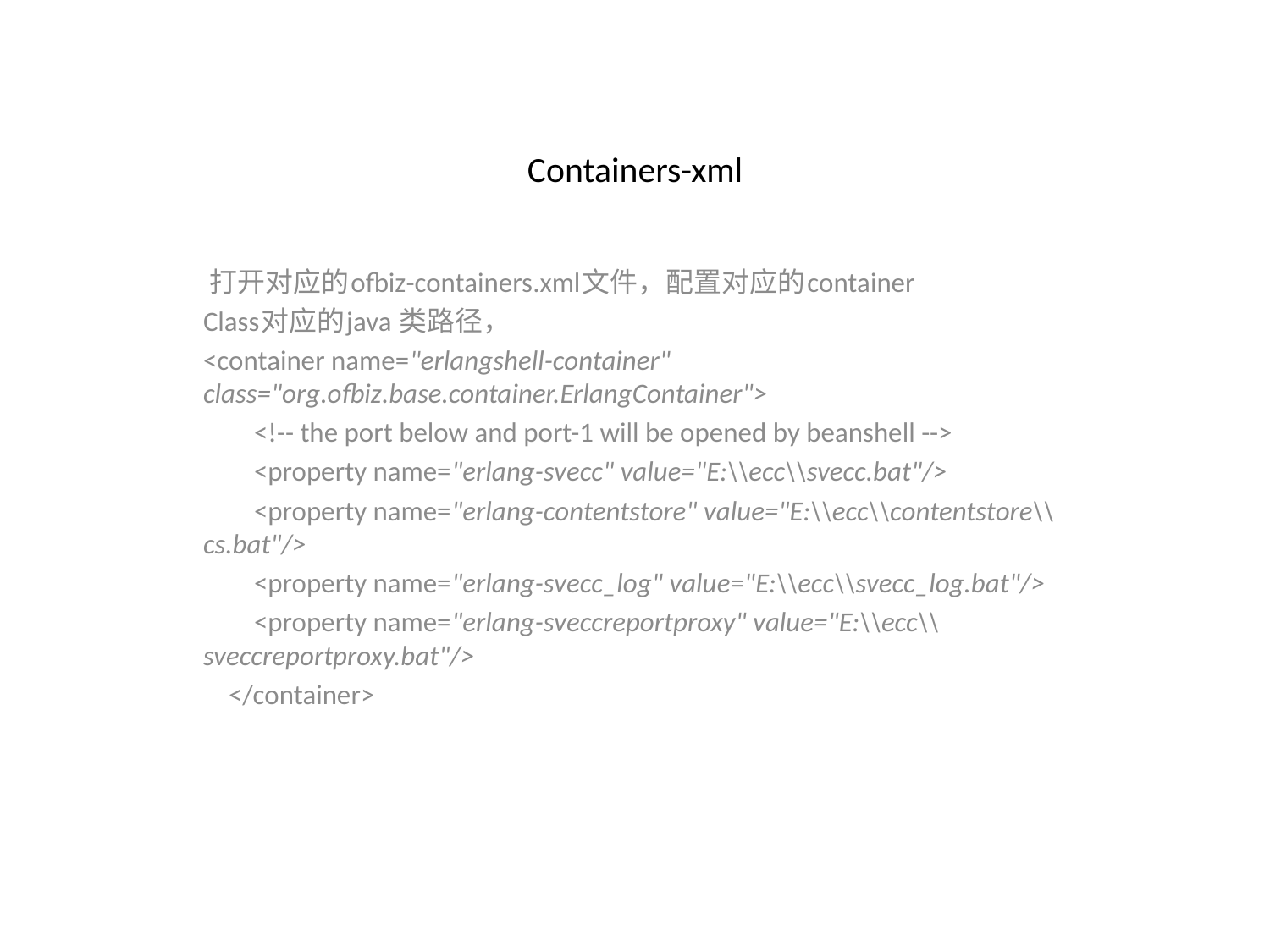

# Containers-xml
      打开对应的ofbiz-containers.xml文件，配置对应的container
Class对应的java 类路径，
<container name="erlangshell-container" class="org.ofbiz.base.container.ErlangContainer">
        <!-- the port below and port-1 will be opened by beanshell -->
        <property name="erlang-svecc" value="E:\\ecc\\svecc.bat"/>
        <property name="erlang-contentstore" value="E:\\ecc\\contentstore\\cs.bat"/>
        <property name="erlang-svecc_log" value="E:\\ecc\\svecc_log.bat"/>
        <property name="erlang-sveccreportproxy" value="E:\\ecc\\sveccreportproxy.bat"/>
    </container>